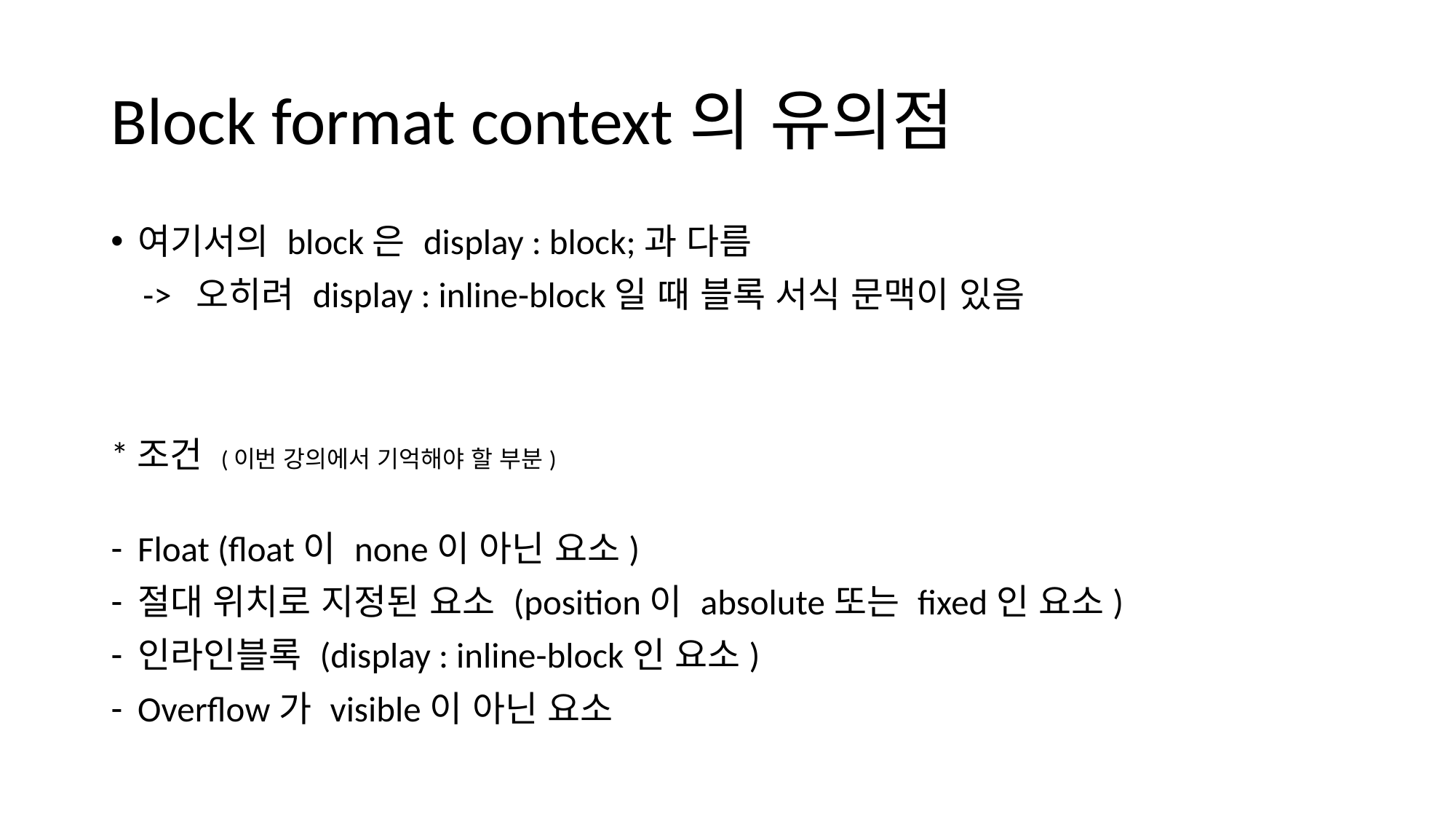

# Block format context의 유의점
여기서의 block은 display : block;과 다름
    ->  오히려 display : inline-block일 때 블록 서식 문맥이 있음

*조건 (이번 강의에서 기억해야 할 부분)

Float (float이 none이 아닌 요소)
절대 위치로 지정된 요소 (position이 absolute또는 fixed인 요소)
인라인블록 (display : inline-block인 요소)
Overflow가 visible이 아닌 요소